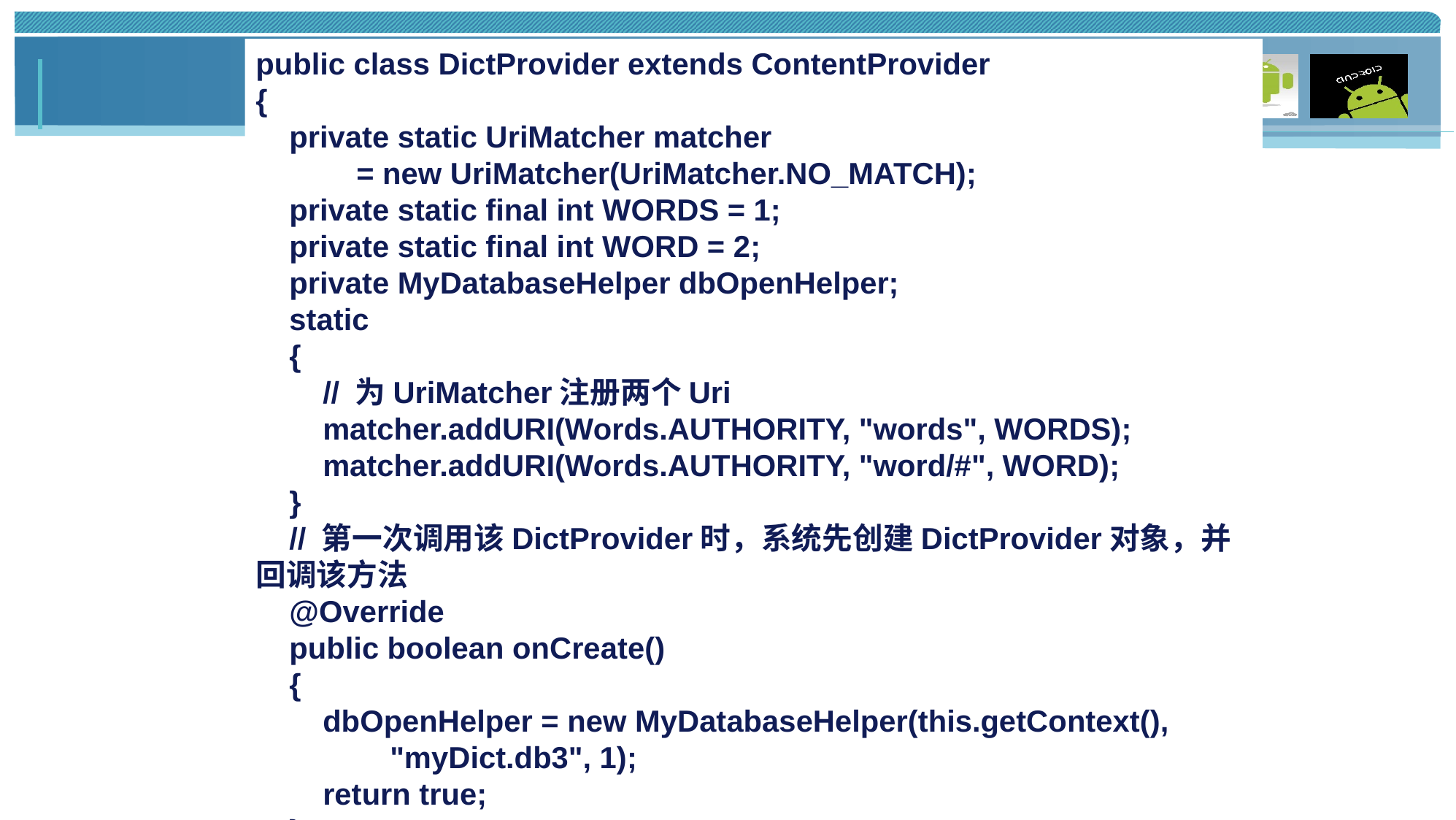

public class DictProvider extends ContentProvider
{
    private static UriMatcher matcher
            = new UriMatcher(UriMatcher.NO_MATCH);
    private static final int WORDS = 1;
    private static final int WORD = 2;
    private MyDatabaseHelper dbOpenHelper;
    static
    {
        // 为UriMatcher注册两个Uri
        matcher.addURI(Words.AUTHORITY, "words", WORDS);
        matcher.addURI(Words.AUTHORITY, "word/#", WORD);
    }
    // 第一次调用该DictProvider时，系统先创建DictProvider对象，并回调该方法
    @Override
    public boolean onCreate()
    {
        dbOpenHelper = new MyDatabaseHelper(this.getContext(),
                "myDict.db3", 1);
        return true;
    }